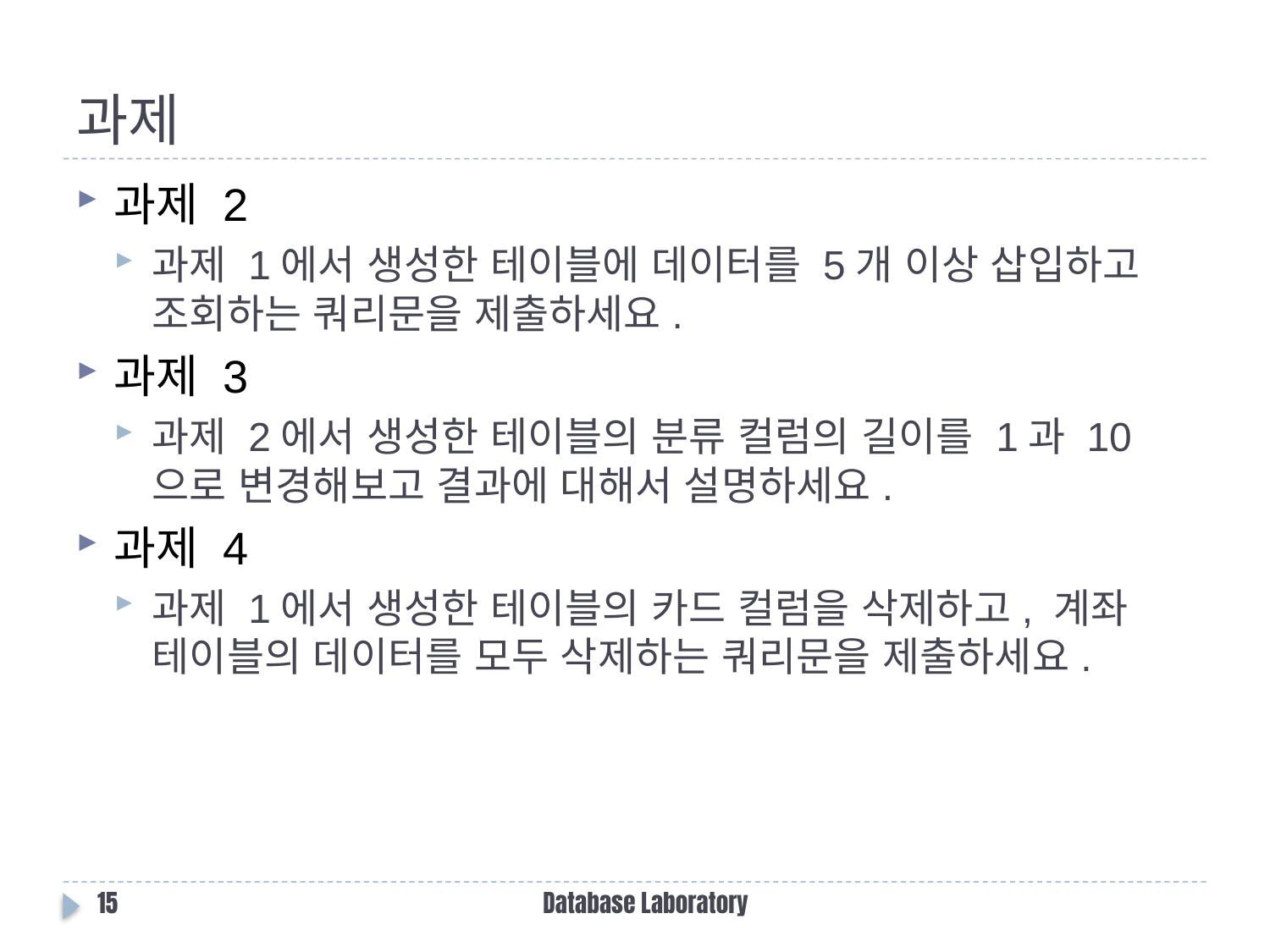

# 과제
과제 2
과제 1에서 생성한 테이블에 데이터를 5개 이상 삽입하고 조회하는 쿼리문을 제출하세요.
과제 3
과제 2에서 생성한 테이블의 분류 컬럼의 길이를 1과 10으로 변경해보고 결과에 대해서 설명하세요.
과제 4
과제 1에서 생성한 테이블의 카드 컬럼을 삭제하고, 계좌 테이블의 데이터를 모두 삭제하는 쿼리문을 제출하세요.

15
Database Laboratory